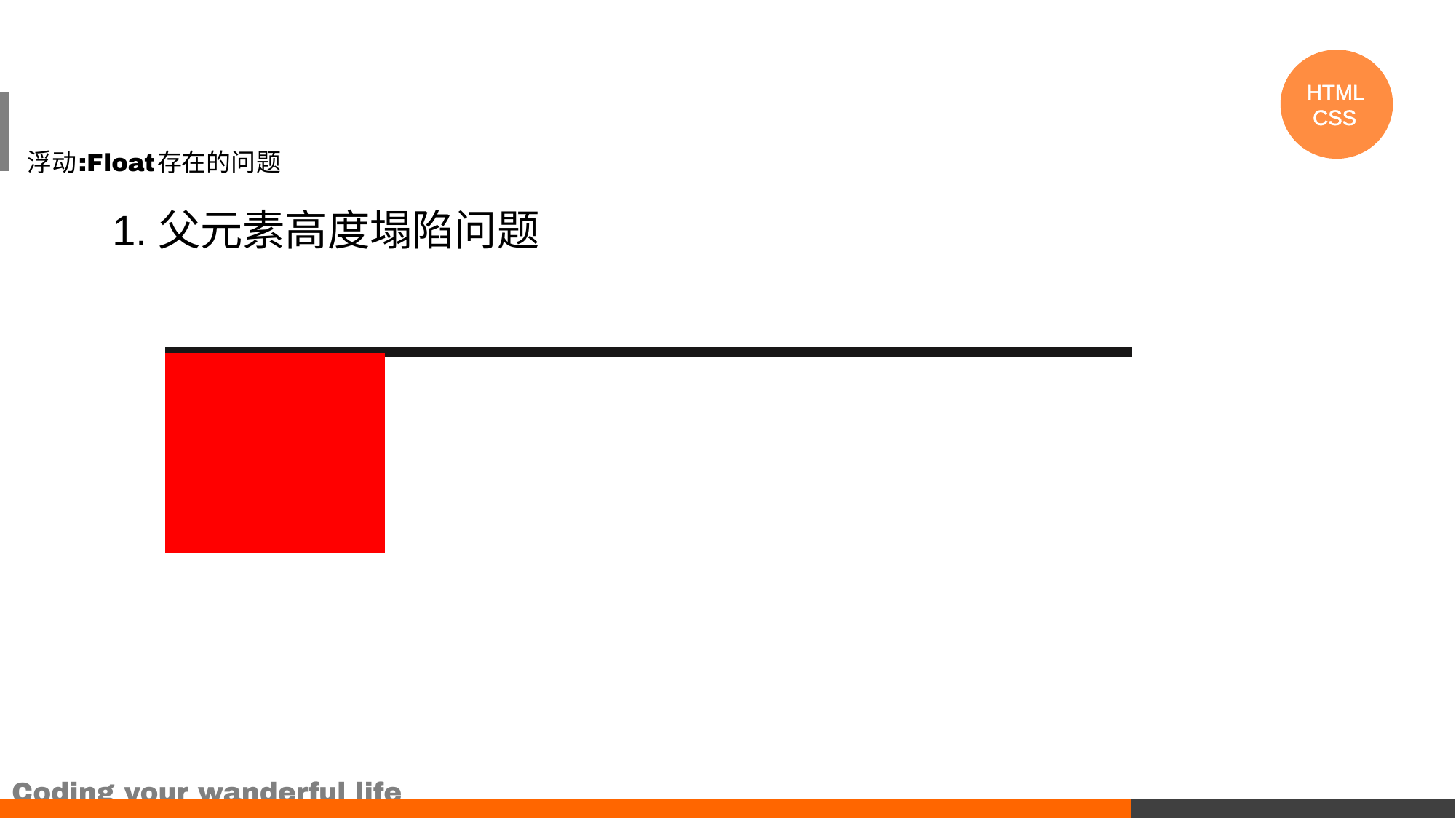

HTML
  CSS
# 浮动:Float存在的问题

1.父元素高度塌陷问题

Coding your wanderful life